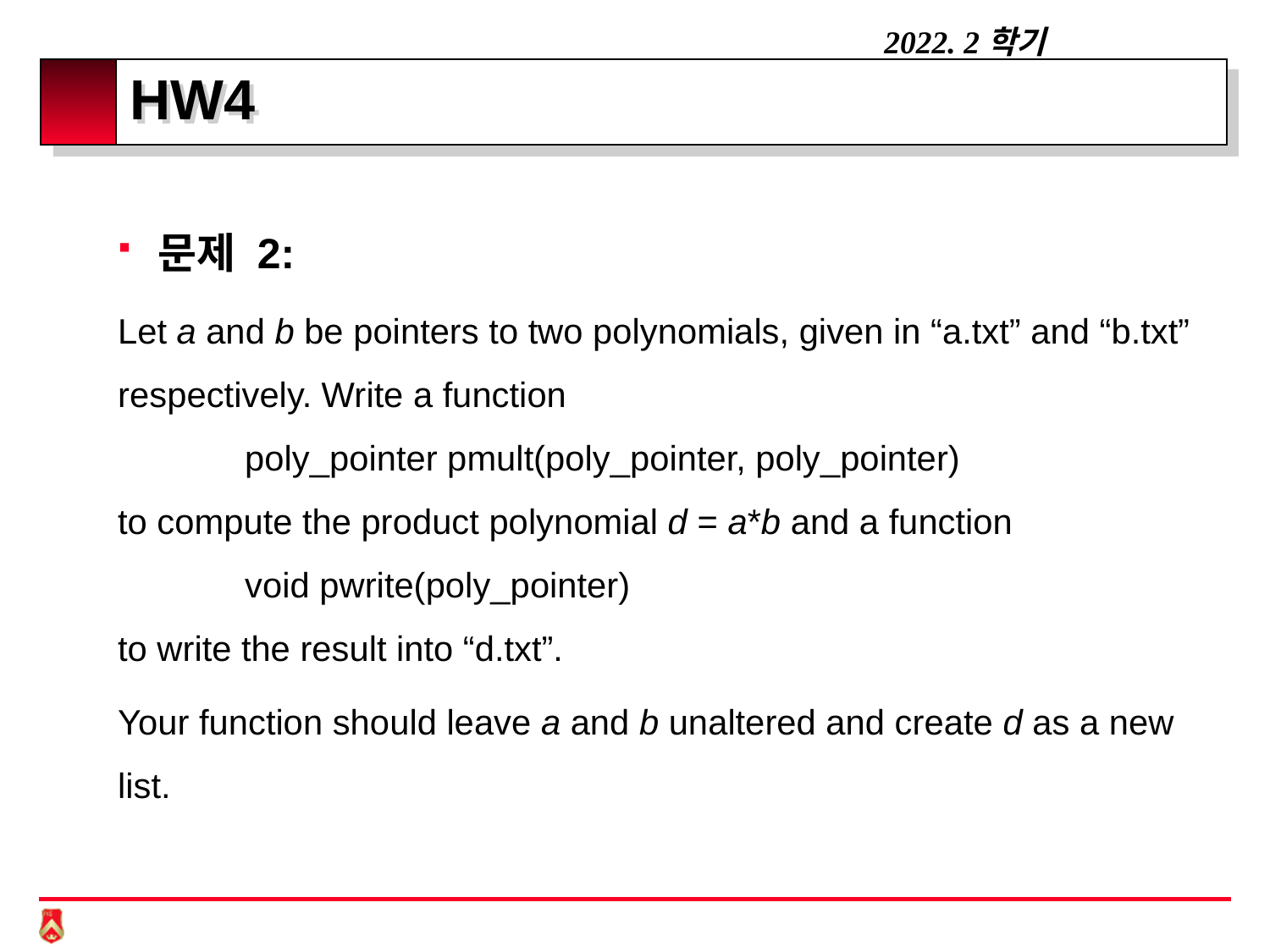

# HW4

문제 2:
Let a and b be pointers to two polynomials, given in “a.txt” and “b.txt” respectively. Write a function
	poly_pointer pmult(poly_pointer, poly_pointer)
to compute the product polynomial d = a*b and a function
	void pwrite(poly_pointer)
to write the result into “d.txt”.
Your function should leave a and b unaltered and create d as a new list.